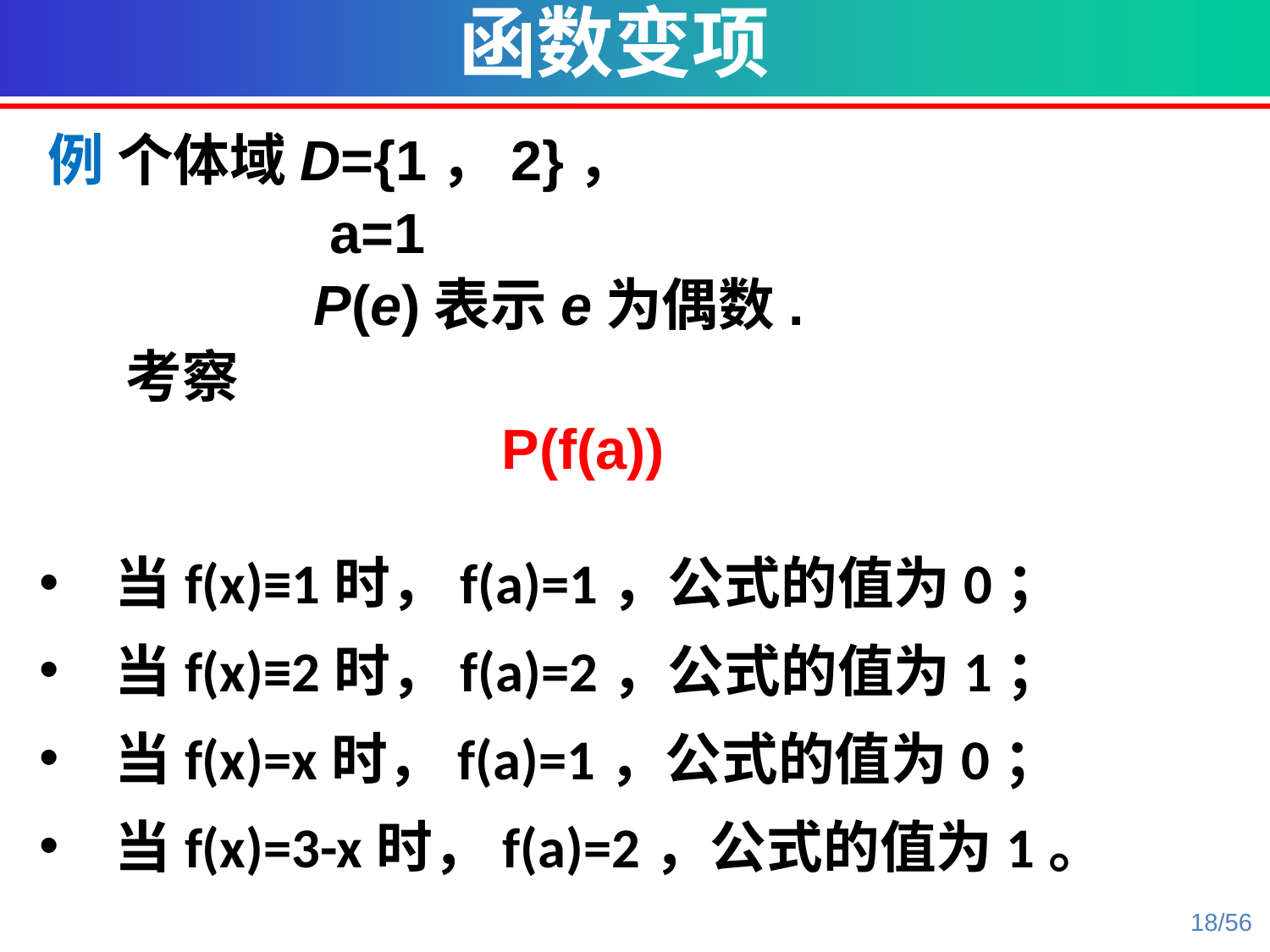

函数变项
例 个体域D={1，2}，
                  a=1
                 P(e)表示e为偶数.
     考察
                             P(f(a))

当f(x)≡1时，f(a)=1，公式的值为0；
当f(x)≡2时，f(a)=2，公式的值为1；
当f(x)=x时，f(a)=1，公式的值为0；
当f(x)=3-x时，f(a)=2，公式的值为1。
18/56